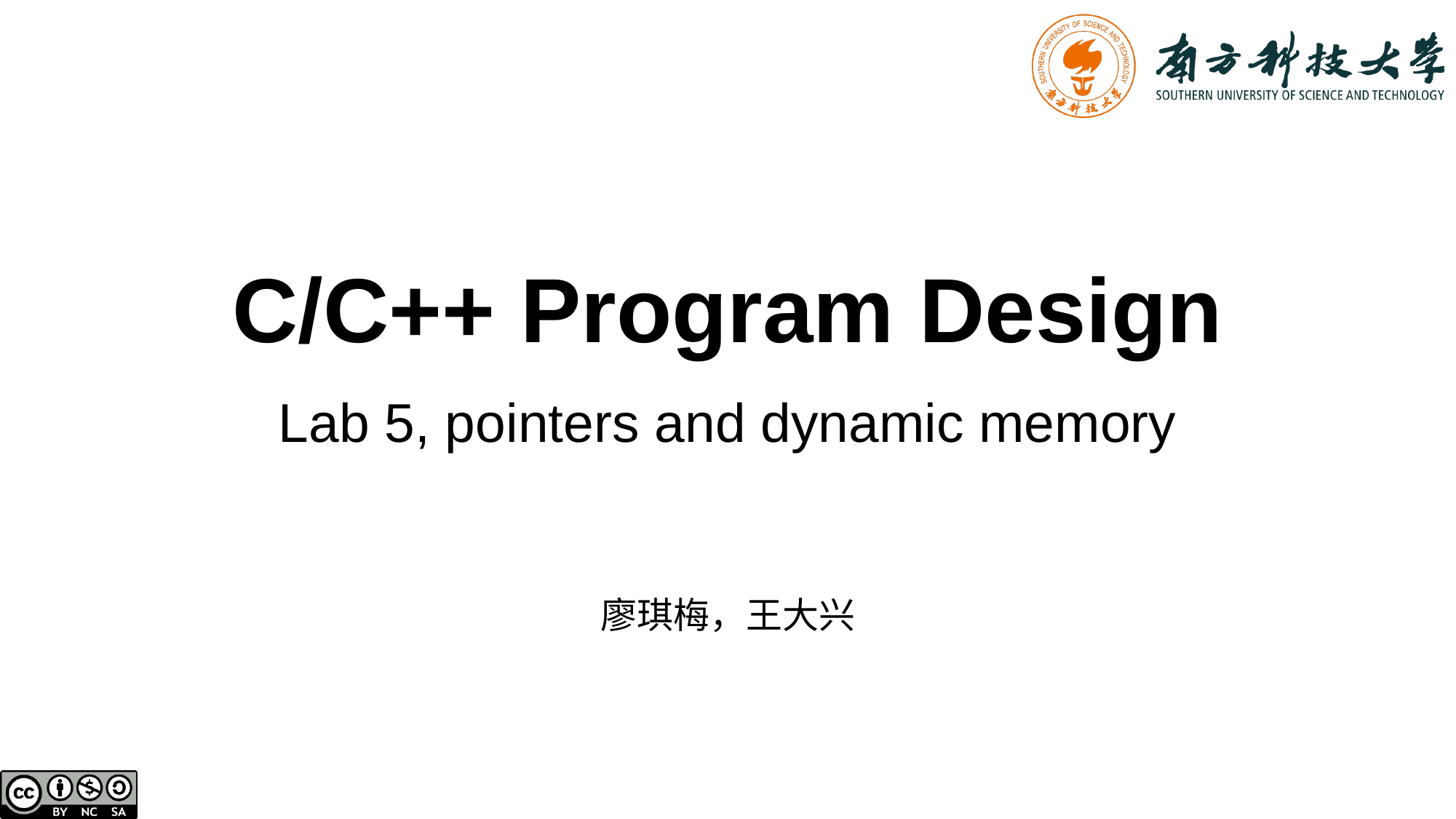

# C/C++ Program Design
Lab 5, pointers and dynamic memory

廖琪梅，王大兴